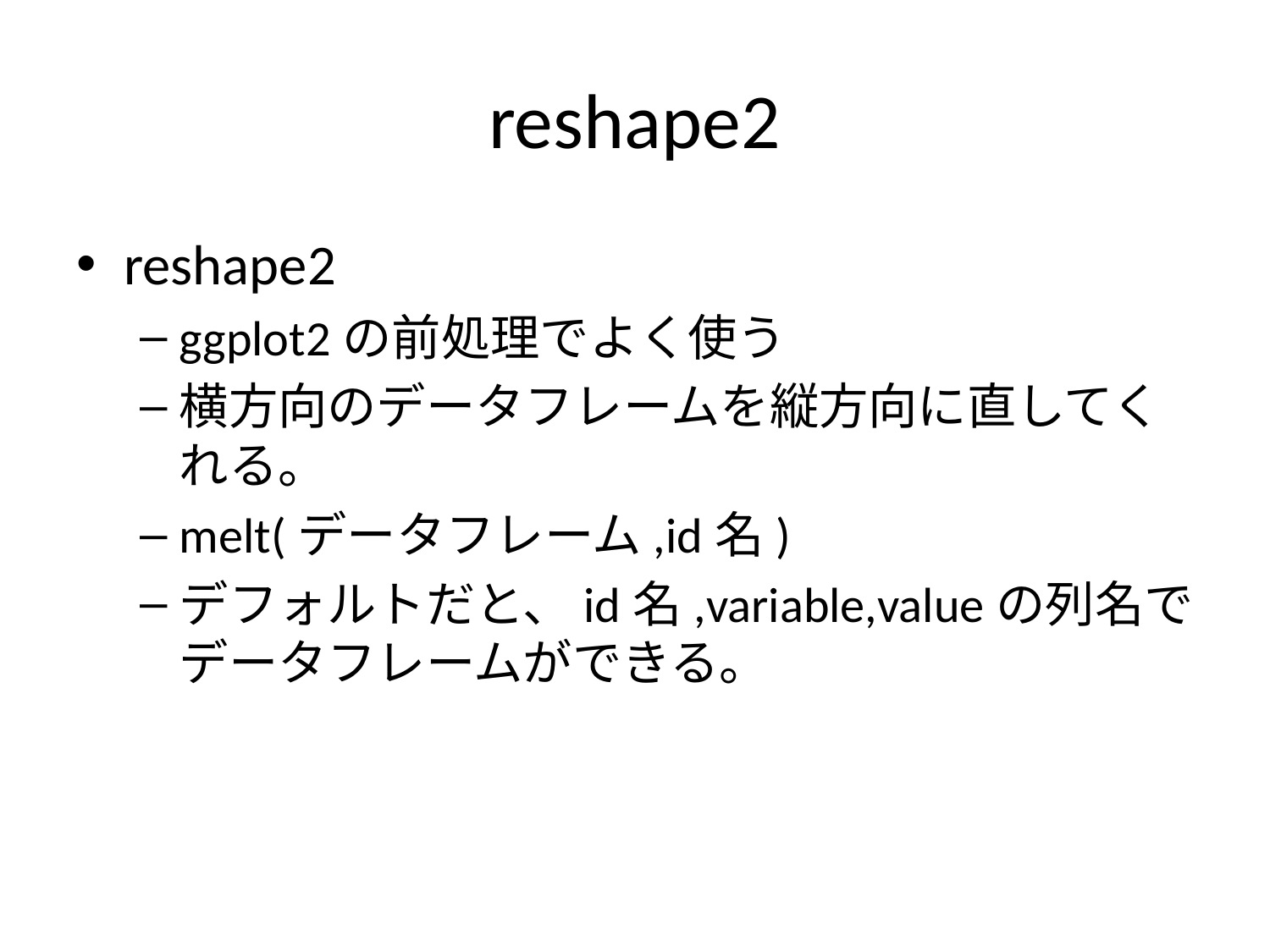

# reshape2
reshape2
ggplot2の前処理でよく使う
横方向のデータフレームを縦方向に直してくれる。
melt(データフレーム,id名)
デフォルトだと、id名,variable,valueの列名でデータフレームができる。